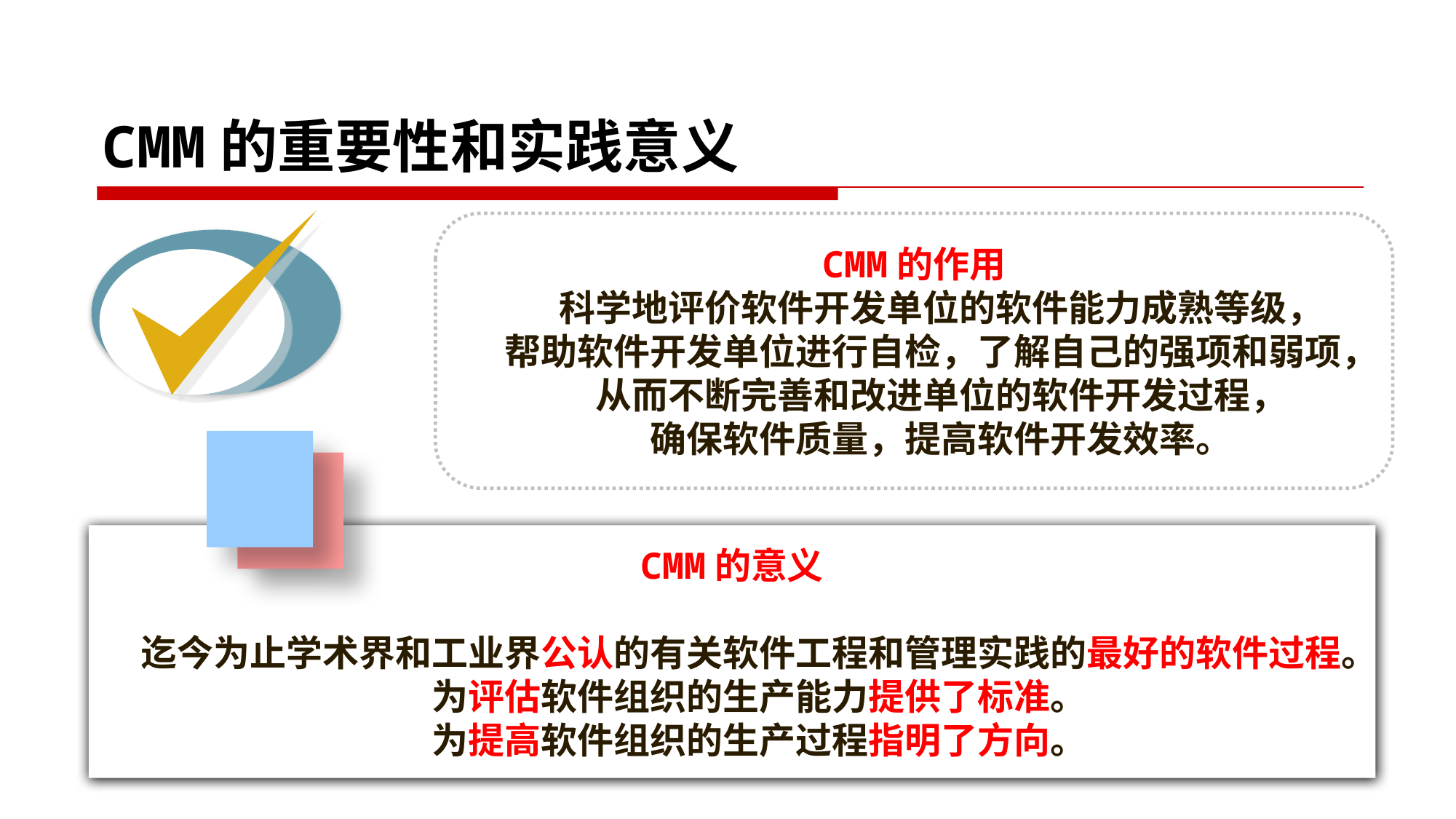

CMM的重要性和实践意义

CMM的作用
科学地评价软件开发单位的软件能力成熟等级，
帮助软件开发单位进行自检，了解自己的强项和弱项，
从而不断完善和改进单位的软件开发过程，
确保软件质量，提高软件开发效率。

CMM的意义

迄今为止学术界和工业界公认的有关软件工程和管理实践的最好的软件过程。
为评估软件组织的生产能力提供了标准。
为提高软件组织的生产过程指明了方向。